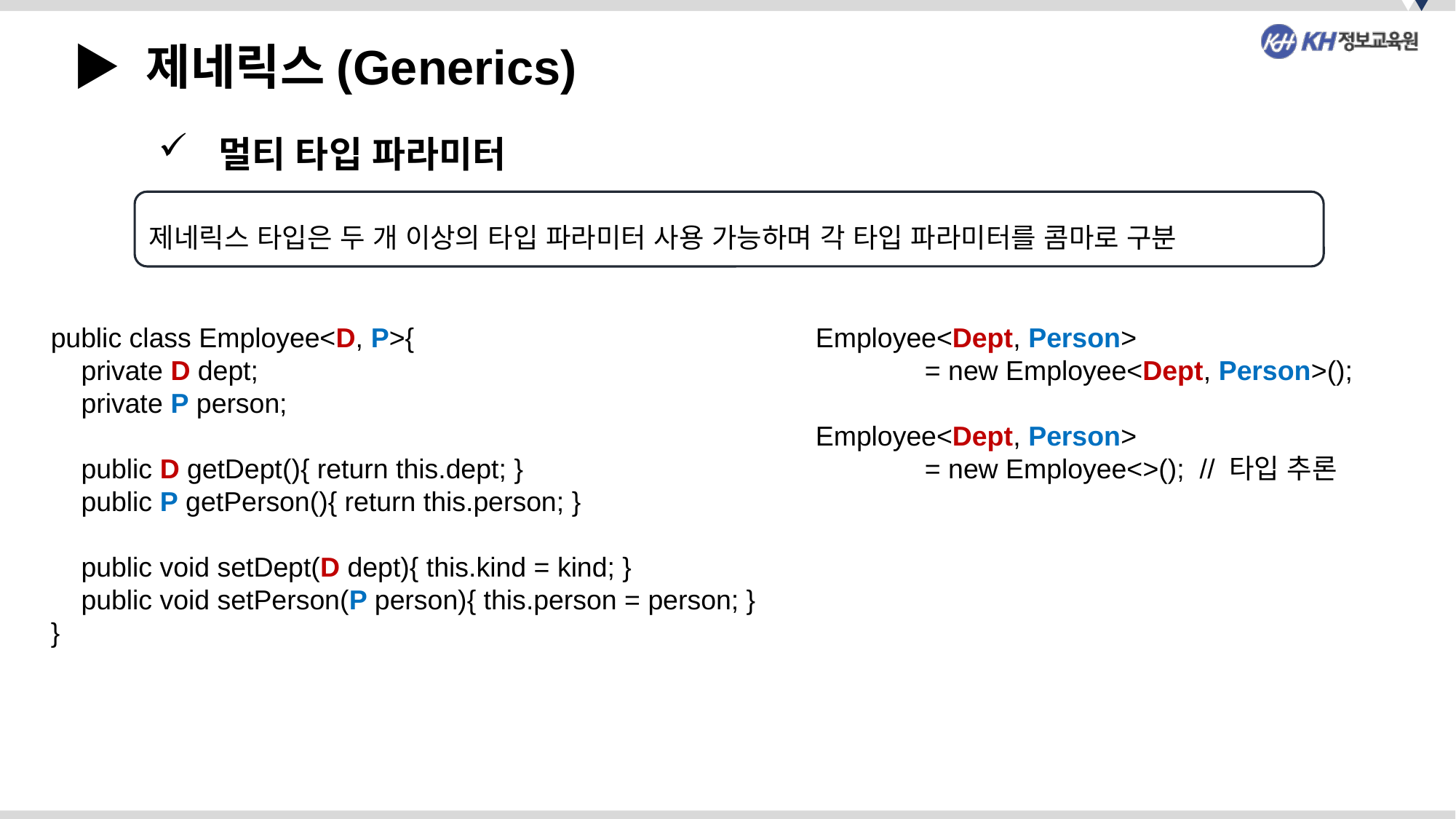

▶ 제네릭스(Generics)
 멀티 타입 파라미터
제네릭스 타입은 두 개 이상의 타입 파라미터 사용 가능하며 각 타입 파라미터를 콤마로 구분
public class Employee<D, P>{
    private D dept;
    private P person;

    public D getDept(){ return this.dept; }
    public P getPerson(){ return this.person; }

    public void setDept(D dept){ this.kind = kind; }
    public void setPerson(P person){ this.person = person; }
}
Employee<Dept, Person>
	= new Employee<Dept, Person>();

Employee<Dept, Person>
	= new Employee<>();  // 타입 추론